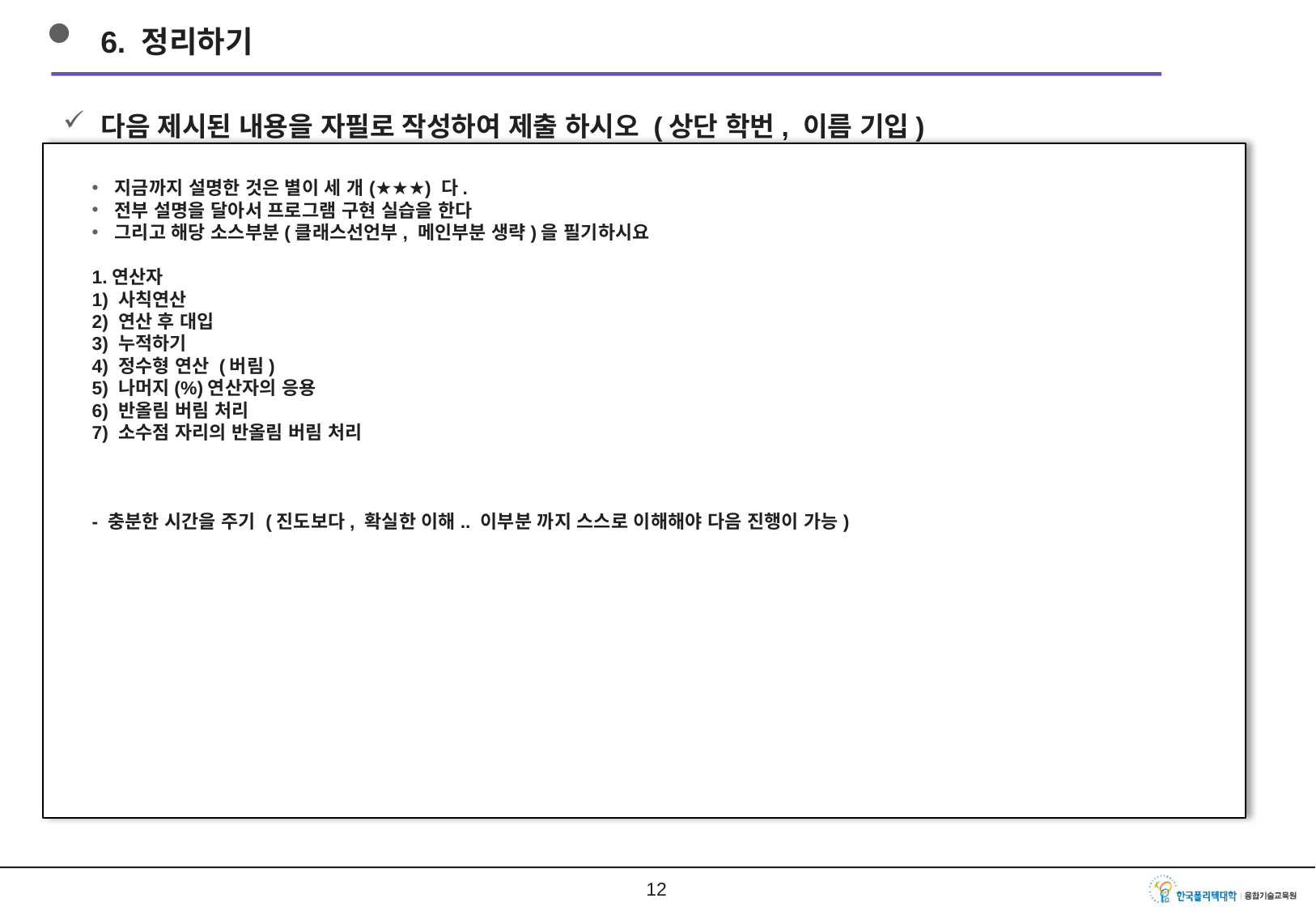

6. 정리하기
다음 제시된 내용을 자필로 작성하여 제출 하시오 (상단 학번, 이름 기입)

지금까지 설명한 것은 별이 세 개(★★★) 다.
전부 설명을 달아서 프로그램 구현 실습을 한다
그리고 해당 소스부분(클래스선언부, 메인부분 생략)을 필기하시요

1.연산자
1) 사칙연산
2) 연산 후 대입
3) 누적하기
4) 정수형 연산 (버림)
5) 나머지(%)연산자의 응용
6) 반올림 버림 처리
7) 소수점 자리의 반올림 버림 처리

- 충분한 시간을 주기 (진도보다, 확실한 이해.. 이부분 까지 스스로 이해해야 다음 진행이 가능)
12